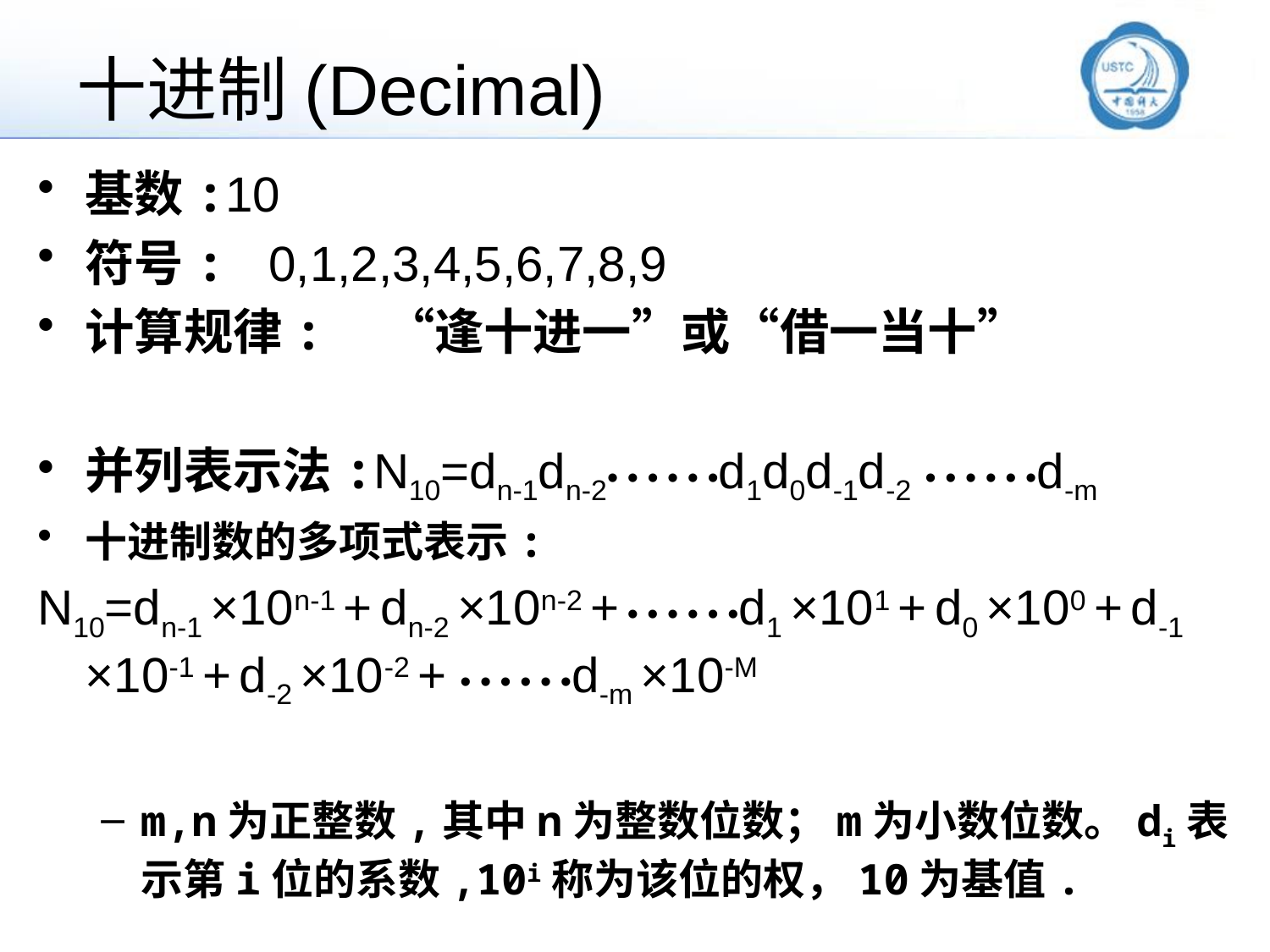

# 十进制(Decimal)
基数:10
符号:  0,1,2,3,4,5,6,7,8,9
计算规律:　“逢十进一”或“借一当十”

并列表示法:N10=dn-1dn-2• • • • • •d1d0d-1d-2 • • • • • •d-m
十进制数的多项式表示:
N10=dn-1 ×10n-1 + dn-2 ×10n-2 + • • • • • •d1 ×101 + d0 ×100 + d-1 ×10-1 + d-2 ×10-2 + • • • • • •d-m ×10-M

m,n为正整数,其中n为整数位数；m为小数位数。di表示第i位的系数,10i称为该位的权，10为基值.